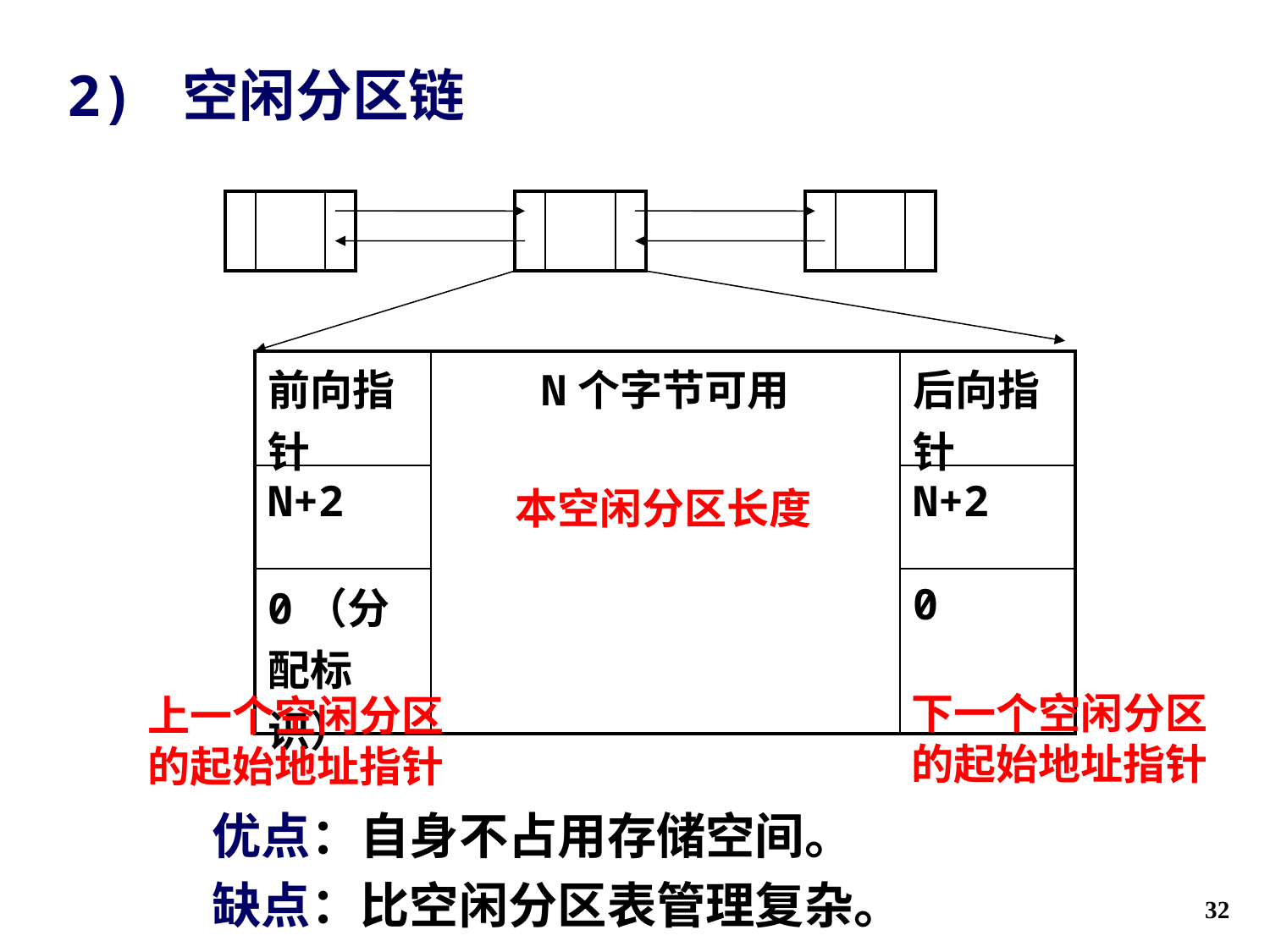

2) 空闲分区链
|  |  |  |
| --- | --- | --- |
|  |  |  |
| --- | --- | --- |
|  |  |  |
| --- | --- | --- |

| 前向指针 | N个字节可用 | 后向指针 |
| --- | --- | --- |
| N+2 |  | N+2 |
| 0（分配标识） |  | 0 |
本空闲分区长度
下一个空闲分区的起始地址指针
上一个空闲分区的起始地址指针
优点：自身不占用存储空间。
缺点：比空闲分区表管理复杂。
32